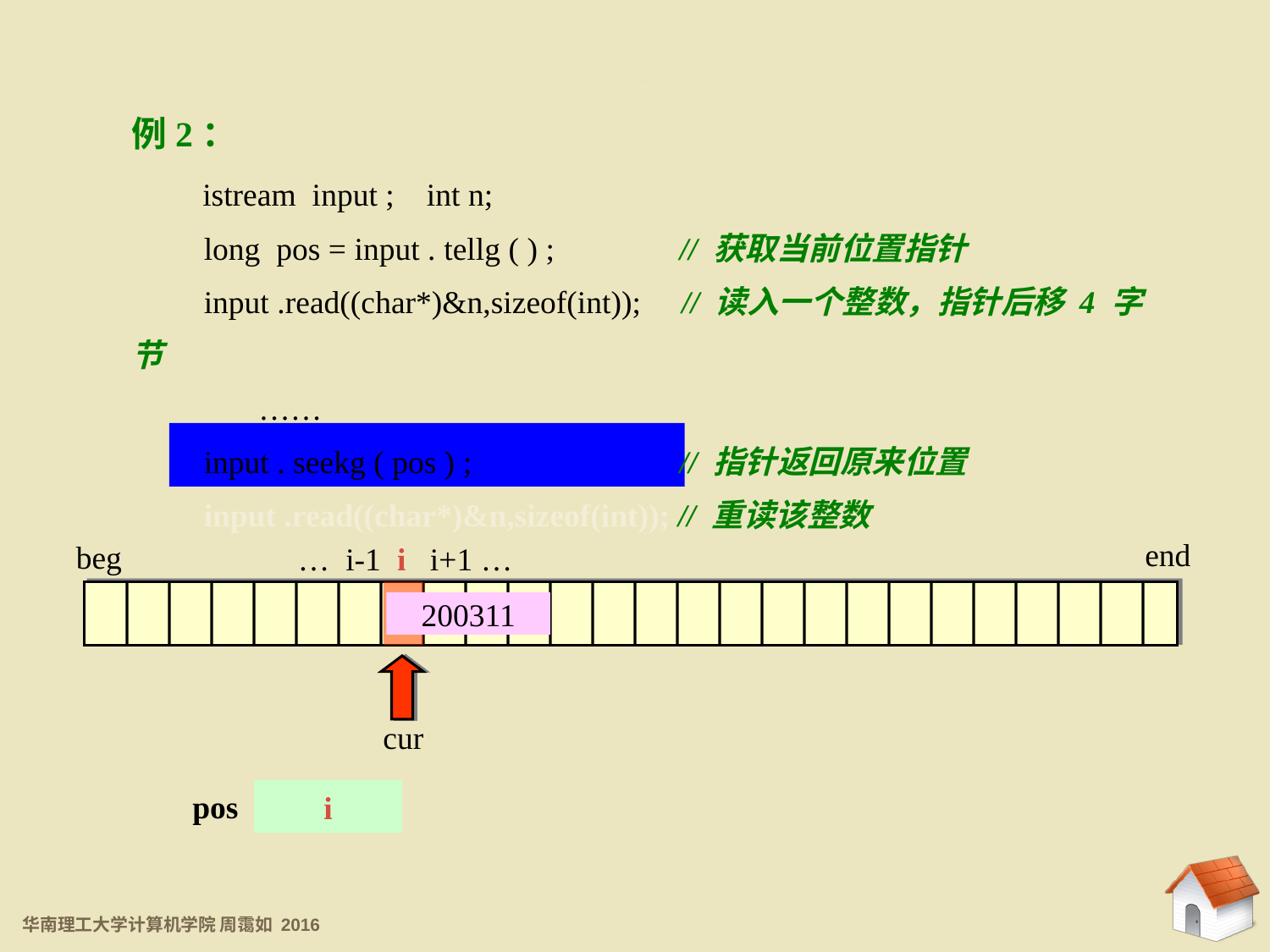

11.5.4  二进制文件
例2：
        istream  input ;    int n;
         long  pos = input . tellg ( ) ;	     // 获取当前位置指针
         input .read((char*)&n,sizeof(int));     // 读入一个整数，指针后移 4 字节
	……
         input . seekg ( pos ) ;		     // 指针返回原来位置
         input .read((char*)&n,sizeof(int)); // 重读该整数

end
beg

…  i-1  i   i+1 …

cur
200311
i
pos